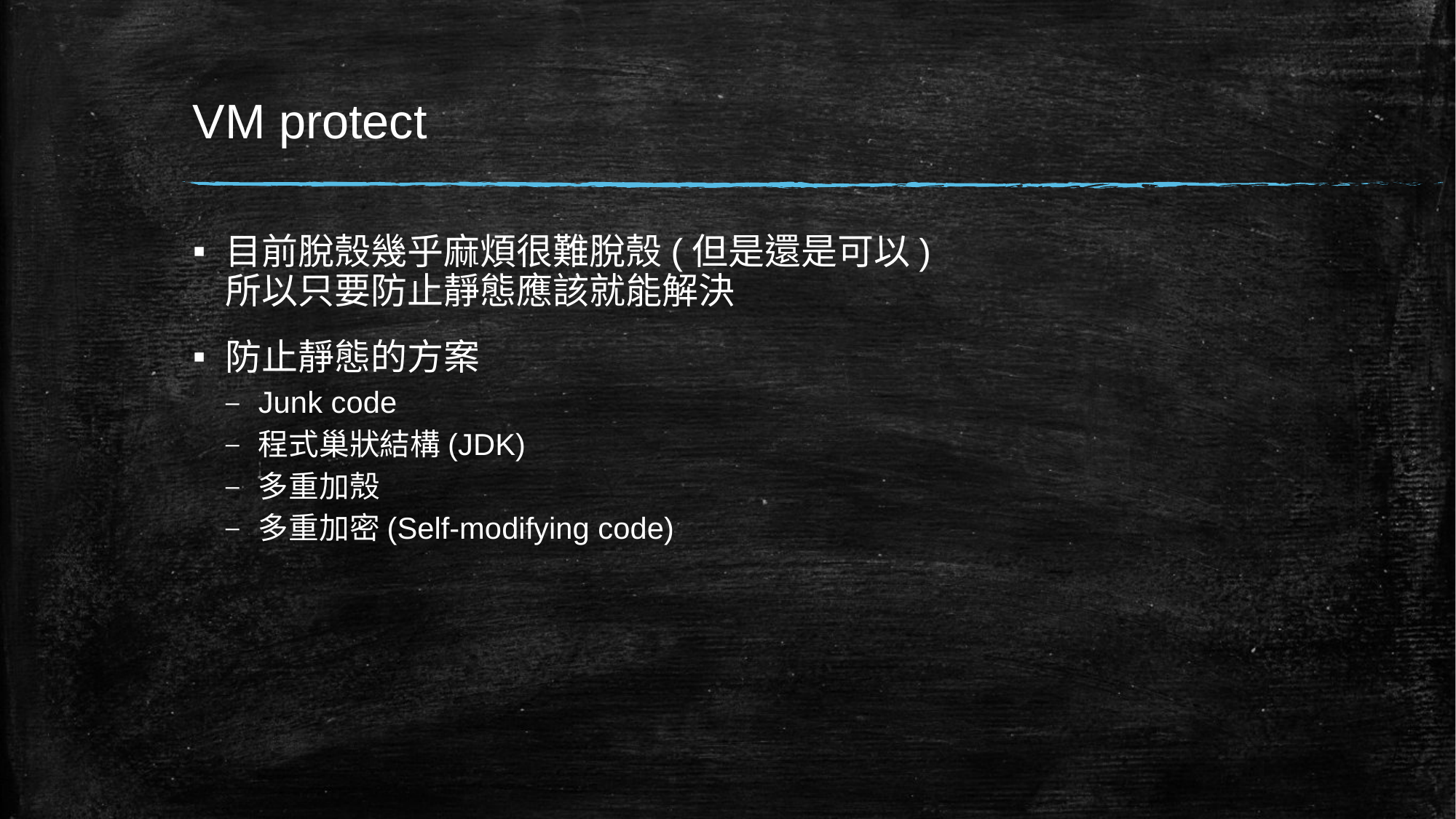

# VM protect
目前脫殼幾乎麻煩很難脫殼(但是還是可以)
所以只要防止靜態應該就能解決
防止靜態的方案
Junk code
程式巢狀結構(JDK)
多重加殼
多重加密(Self-modifying code)